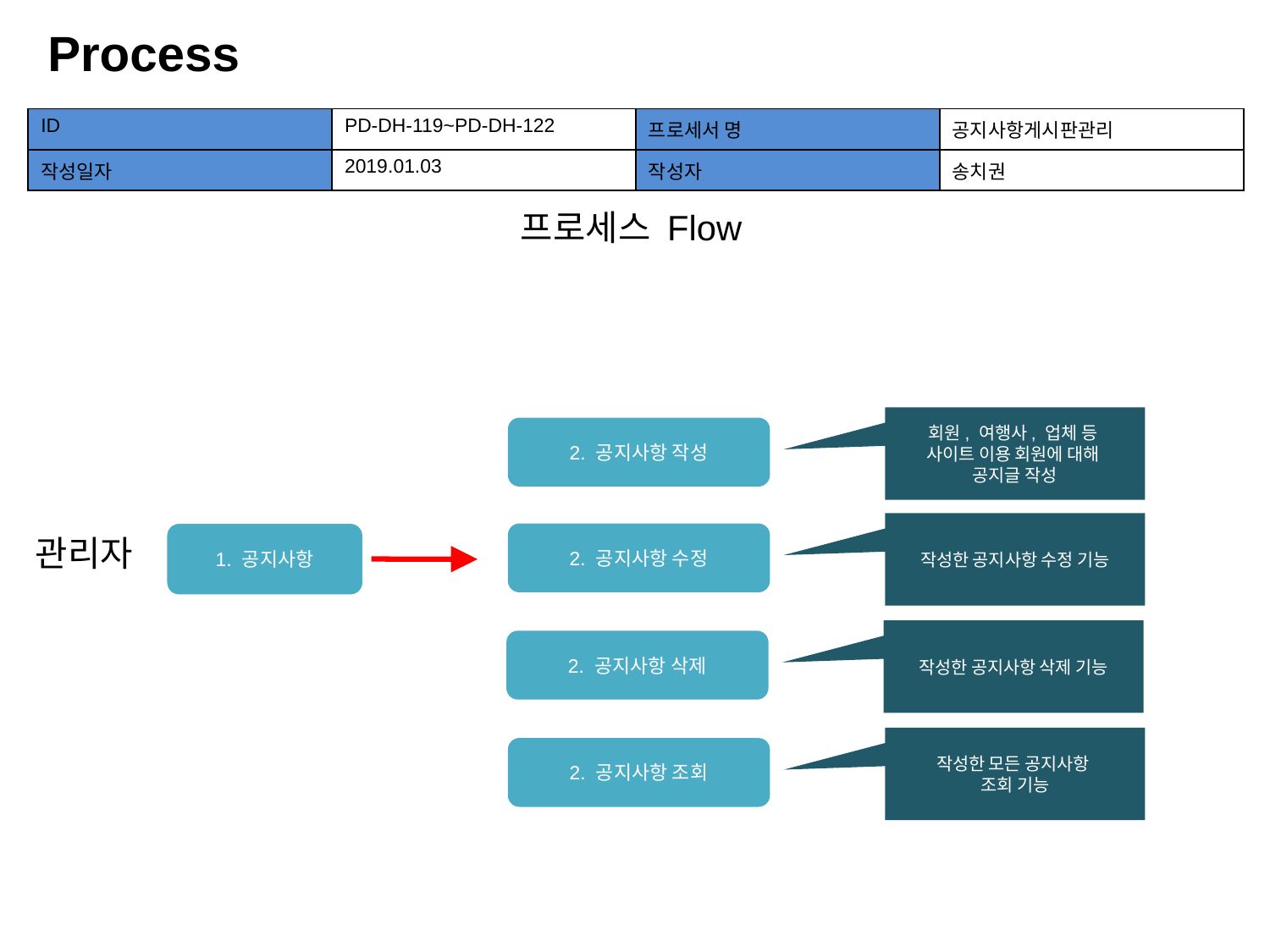

Process

| ID | PD-DH-119~PD-DH-122 | 프로세서 명 | 공지사항게시판관리 |
| --- | --- | --- | --- |
| 작성일자 | 2019.01.03 | 작성자 | 송치권 |
프로세스 Flow
회원, 여행사, 업체 등
사이트 이용 회원에 대해
공지글 작성
2. 공지사항 작성
작성한 공지사항 수정 기능
2. 공지사항 수정
1. 공지사항
관리자
작성한 공지사항 삭제 기능
2. 공지사항 삭제
작성한 모든 공지사항
조회 기능
2. 공지사항 조회